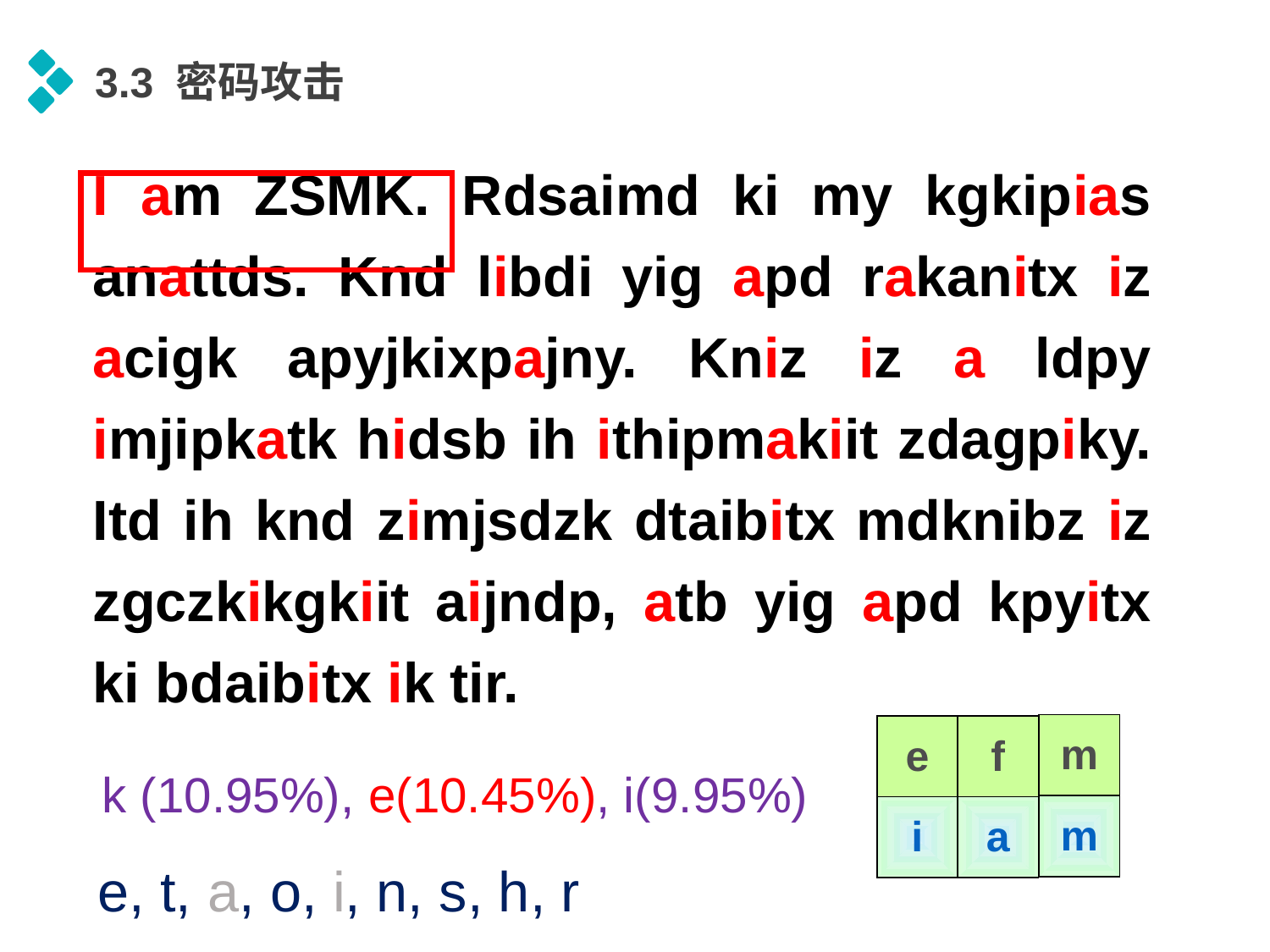

3.3 密码攻击

I am ZSMK. Rdsaimd ki my kgkipias anattds. Knd libdi yig apd rakanitx iz acigk apyjkixpajny. Kniz iz a ldpy imjipkatk hidsb ih ithipmakiit zdagpiky. Itd ih knd zimjsdzk dtaibitx mdknibz iz zgczkikgkiit aijndp, atb yig apd kpyitx ki bdaibitx ik tir.

| m |
| --- |
| m |
| e | f |
| --- | --- |
| i | a |
k (10.95%), e(10.45%), i(9.95%)
e, t, a, o, i, n, s, h, r